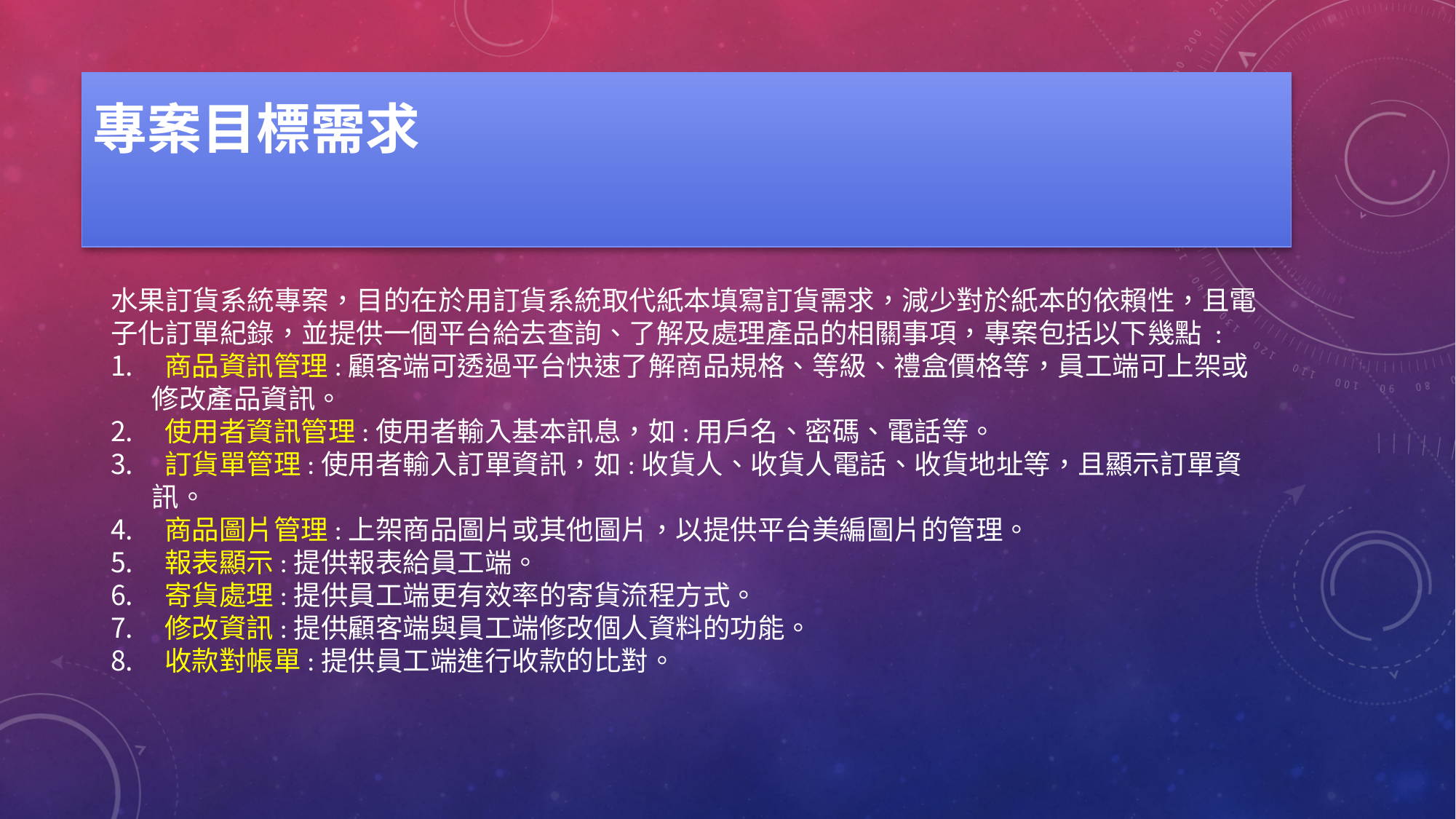

# 專案目標需求
水果訂貨系統專案，目的在於用訂貨系統取代紙本填寫訂貨需求，減少對於紙本的依賴性，且電子化訂單紀錄，並提供一個平台給去查詢、了解及處理產品的相關事項，專案包括以下幾點 :
 商品資訊管理:顧客端可透過平台快速了解商品規格、等級、禮盒價格等，員工端可上架或修改產品資訊。
 使用者資訊管理:使用者輸入基本訊息，如:用戶名、密碼、電話等。
 訂貨單管理:使用者輸入訂單資訊，如:收貨人、收貨人電話、收貨地址等，且顯示訂單資訊。
 商品圖片管理:上架商品圖片或其他圖片，以提供平台美編圖片的管理。
 報表顯示:提供報表給員工端。
 寄貨處理:提供員工端更有效率的寄貨流程方式。
 修改資訊:提供顧客端與員工端修改個人資料的功能。
 收款對帳單:提供員工端進行收款的比對。